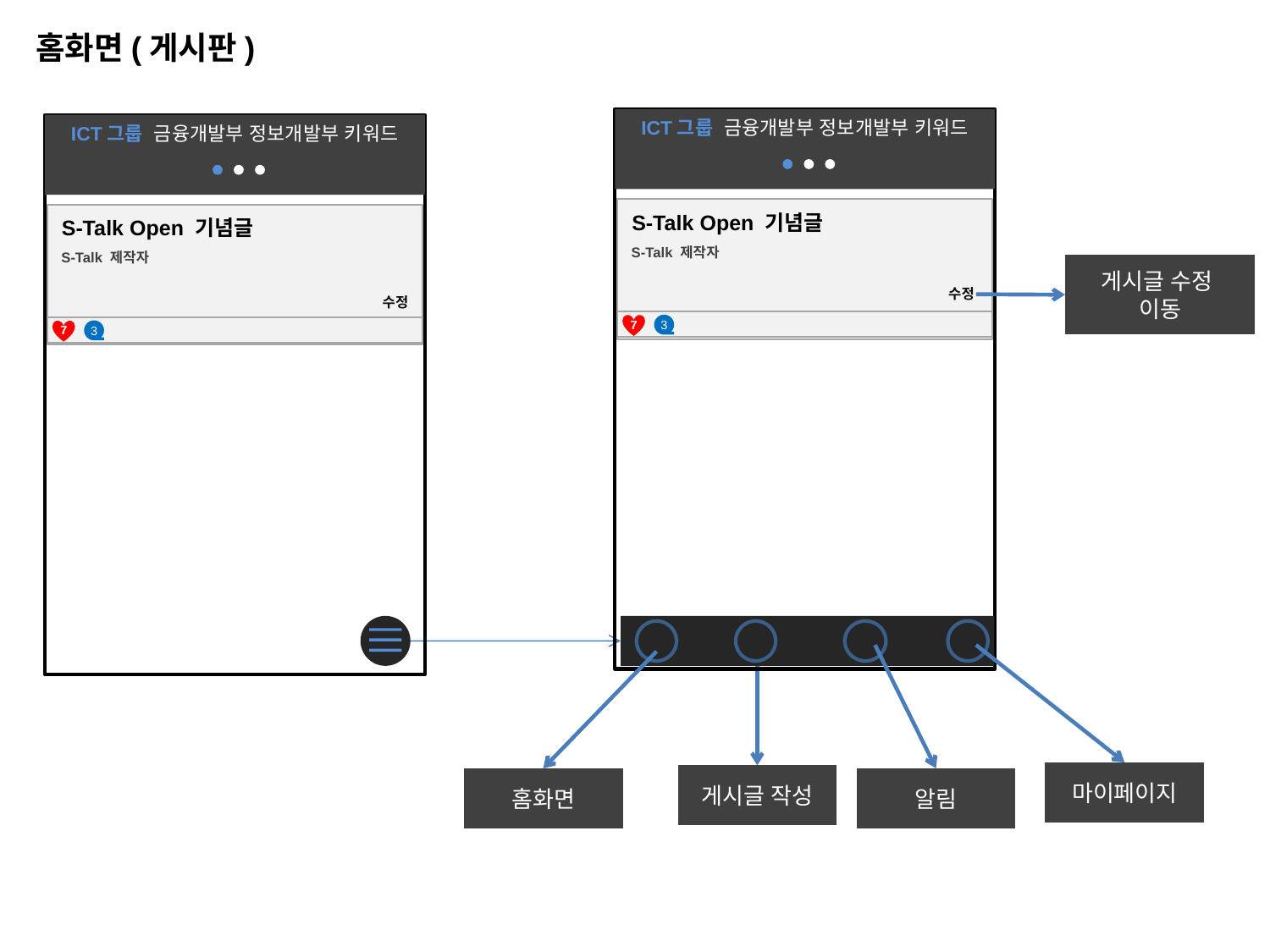

홈화면(게시판)

ICT그룹  금융개발부 정보개발부 키워드

S-Talk Open 기념글
S-Talk 제작자
수정

7
3

ICT그룹  금융개발부 정보개발부 키워드

S-Talk Open 기념글
S-Talk 제작자

7
3

수정
게시글 수정
이동
마이페이지
게시글 작성
홈화면
알림